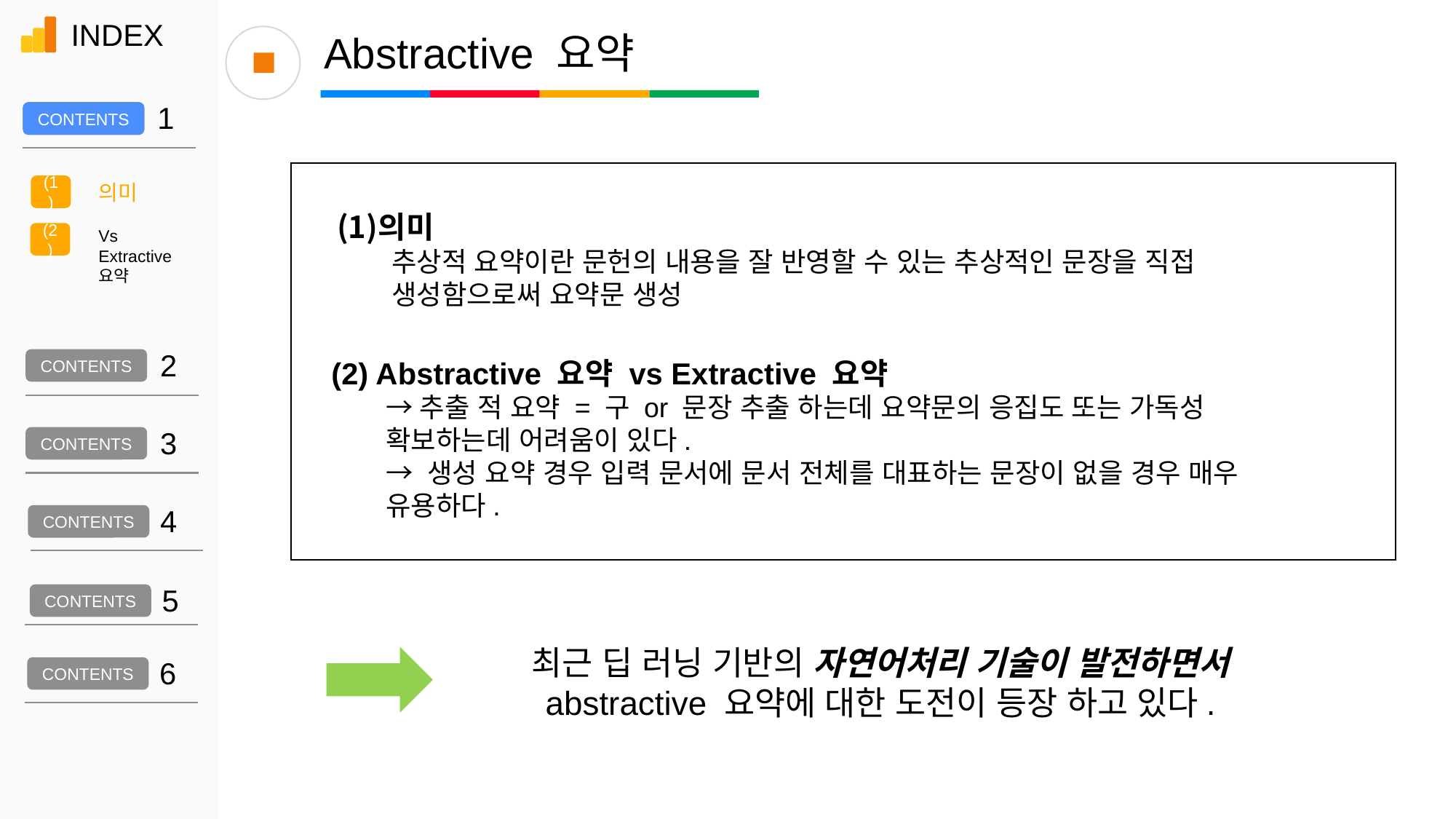

INDEX

Abstractive 요약

1
CONTENTS
CONTENTS

의미
(1)
의미
추상적 요약이란 문헌의 내용을 잘 반영할 수 있는 추상적인 문장을 직접 생성함으로써 요약문 생성
Vs Extractive요약
(2)
2
(2) Abstractive 요약 vs Extractive 요약
→추출 적 요약 = 구 or 문장 추출 하는데 요약문의 응집도 또는 가독성 확보하는데 어려움이 있다.
→ 생성 요약 경우 입력 문서에 문서 전체를 대표하는 문장이 없을 경우 매우 유용하다.
CONTENTS
3
CONTENTS
4
CONTENTS
5
CONTENTS
최근 딥 러닝 기반의 자연어처리 기술이 발전하면서 abstractive 요약에 대한 도전이 등장 하고 있다.

6
CONTENTS